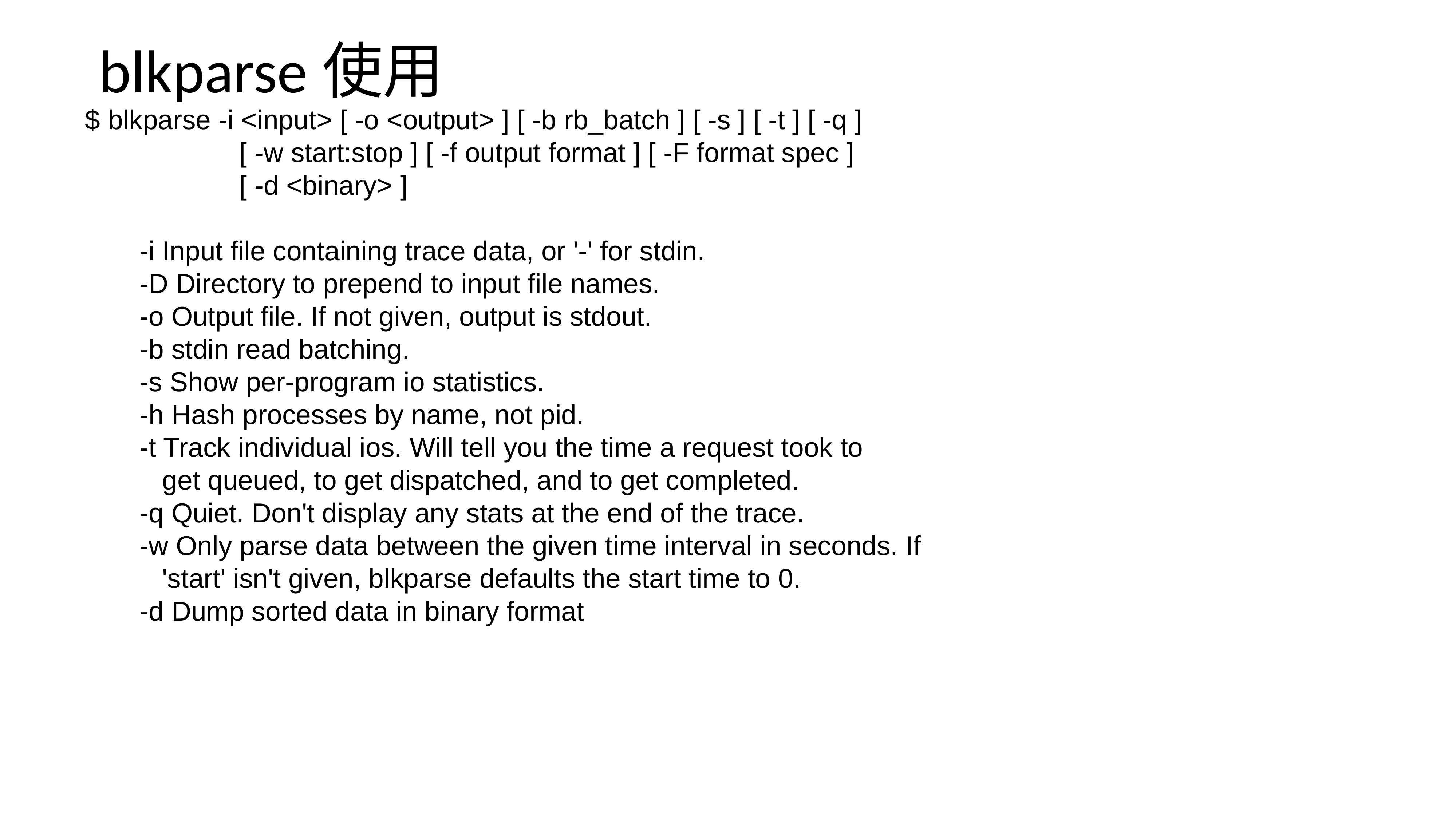

blkparse使用
$ blkparse -i <input> [ -o <output> ] [ -b rb_batch ] [ -s ] [ -t ] [ -q ]
		      [ -w start:stop ] [ -f output format ] [ -F format spec ]
		      [ -d <binary> ]

	-i Input file containing trace data, or '-' for stdin.
	-D Directory to prepend to input file names.
	-o Output file. If not given, output is stdout.
	-b stdin read batching.
	-s Show per-program io statistics.
	-h Hash processes by name, not pid.
	-t Track individual ios. Will tell you the time a request took to
	   get queued, to get dispatched, and to get completed.
	-q Quiet. Don't display any stats at the end of the trace.
	-w Only parse data between the given time interval in seconds. If
	   'start' isn't given, blkparse defaults the start time to 0.
	-d Dump sorted data in binary format